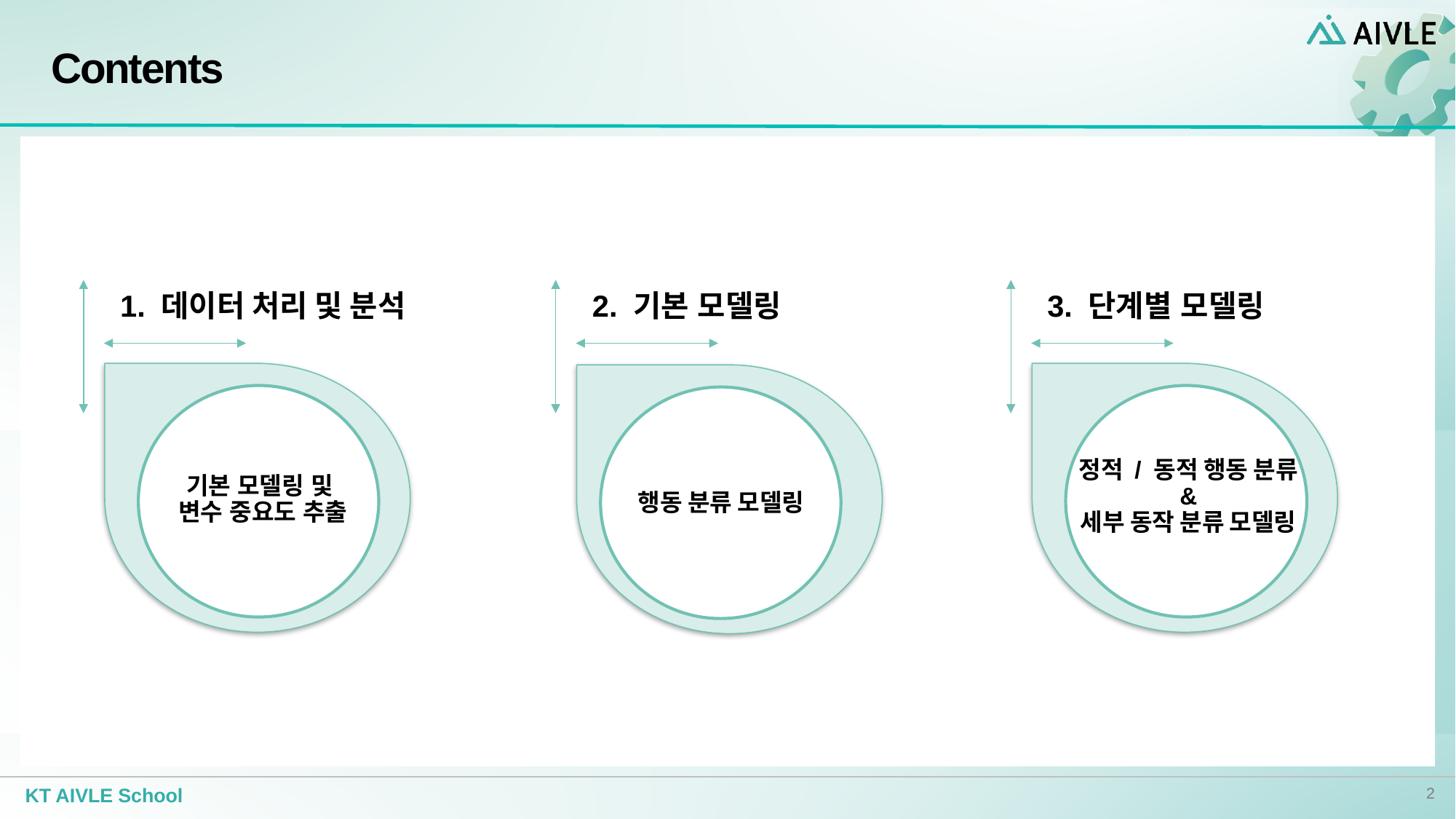

Contents
1. 데이터 처리 및 분석
2. 기본 모델링
3. 단계별 모델링

기본 모델링 및
변수 중요도 추출

정적 / 동적 행동 분류
&
세부 동작 분류 모델링

행동 분류 모델링